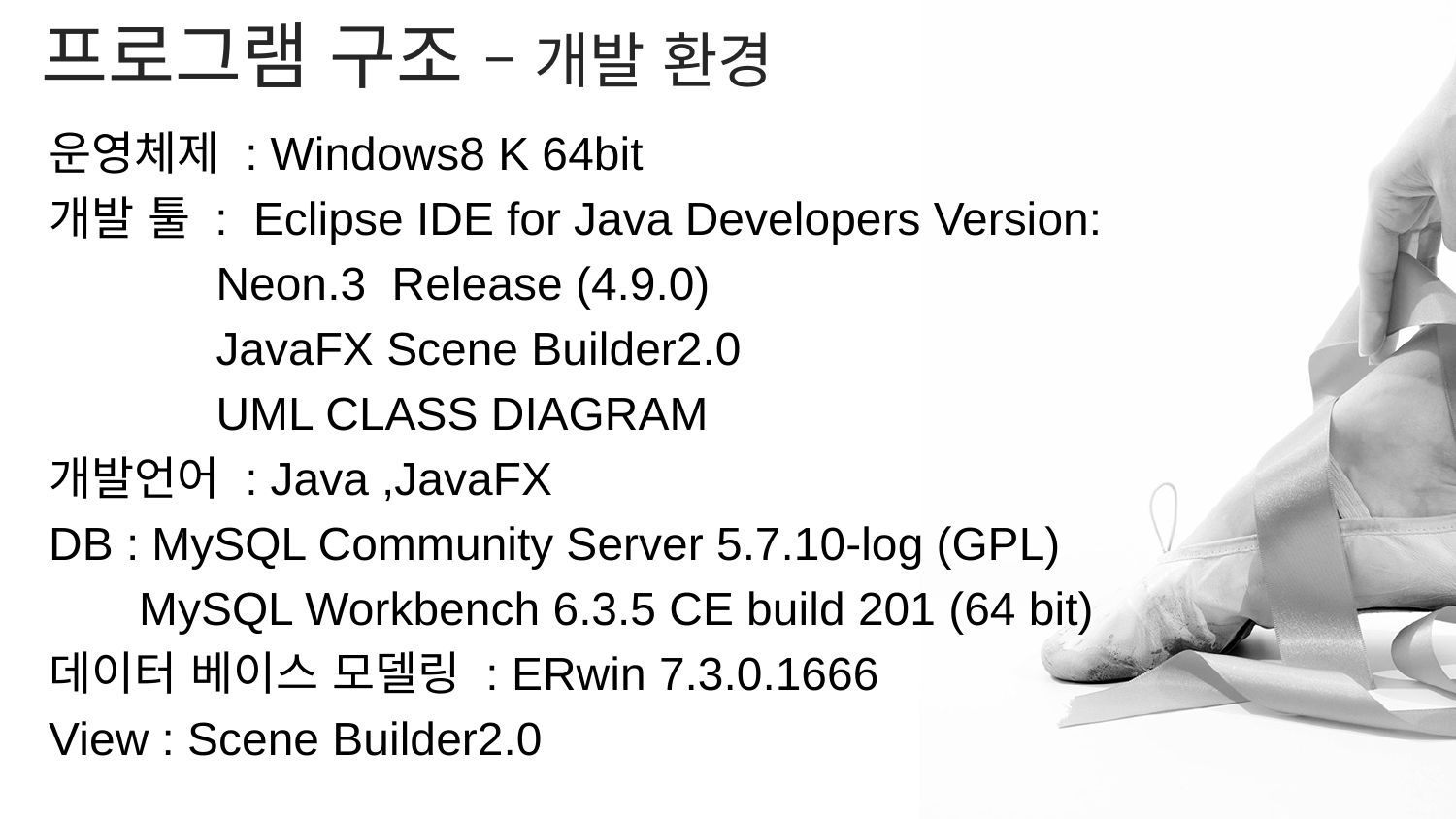

# 프로그램 구조 – 개발 환경
운영체제 : Windows8 K 64bit
개발 툴 :  Eclipse IDE for Java Developers Version:
             Neon.3  Release (4.9.0)
             JavaFX Scene Builder2.0
             UML CLASS DIAGRAM
개발언어 : Java ,JavaFX
DB : MySQL Community Server 5.7.10-log (GPL)
       MySQL Workbench 6.3.5 CE build 201 (64 bit)
데이터 베이스 모델링 : ERwin 7.3.0.1666
View : Scene Builder2.0